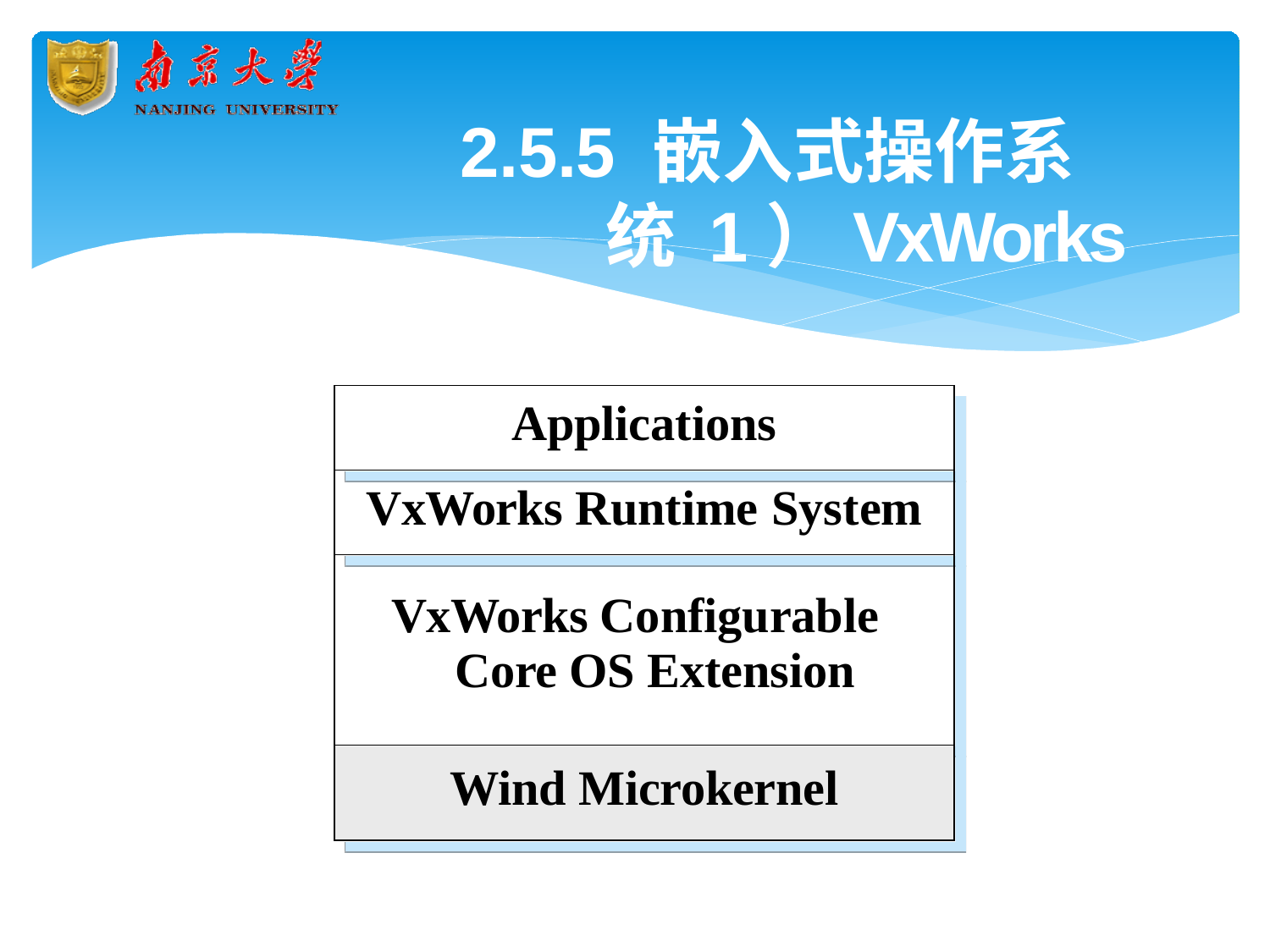

# 2.5.5 嵌入式操作系统 1）VxWorks
| Applications |
| --- |
| VxWorks Runtime System |
| VxWorks Configurable Core OS Extension |
| Wind Microkernel |